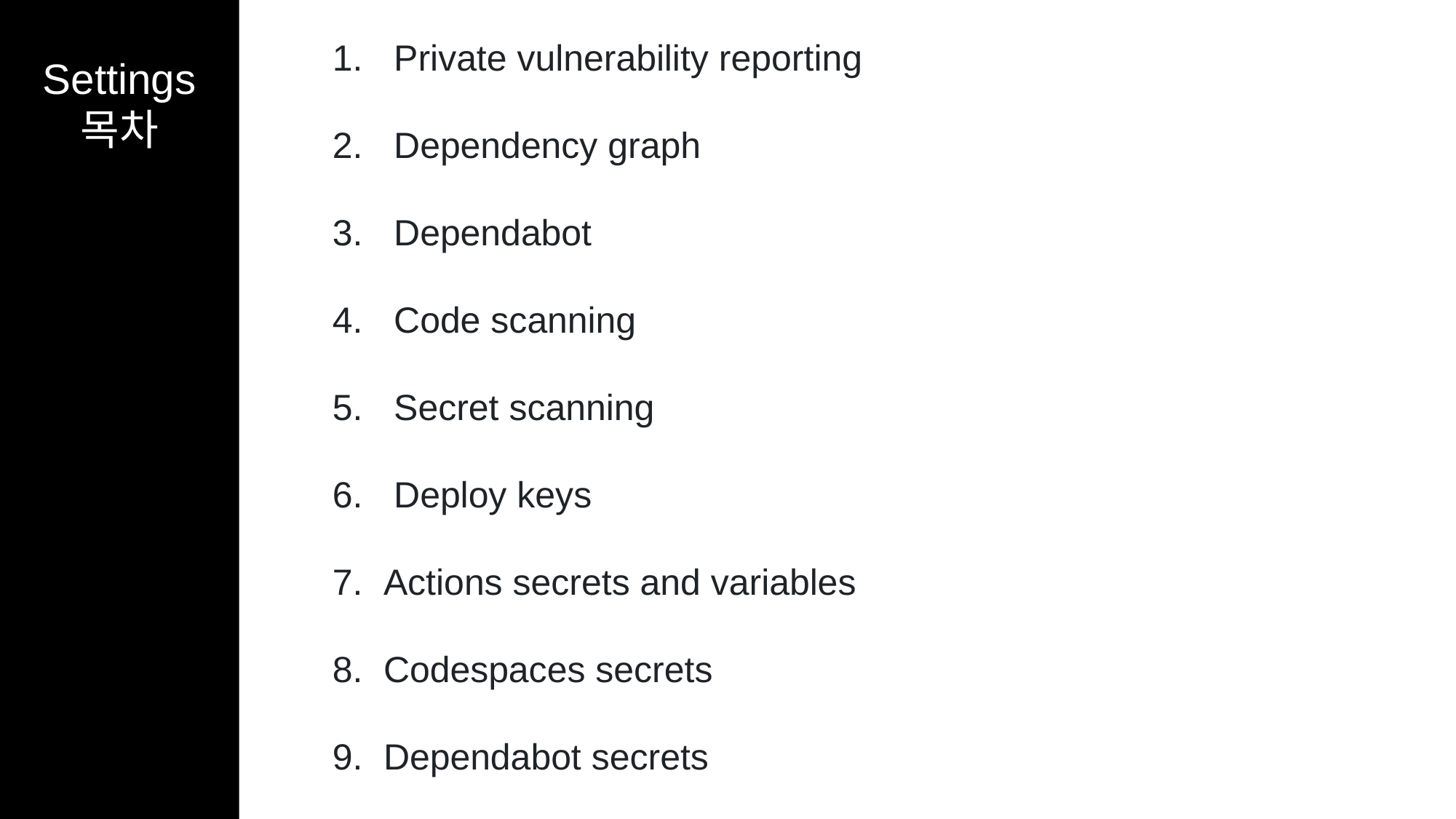

Private vulnerability reporting

Dependency graph

Dependabot

Code scanning

Secret scanning

Deploy keys

 Actions secrets and variables

 Codespaces secrets

 Dependabot secrets
Settings
목차